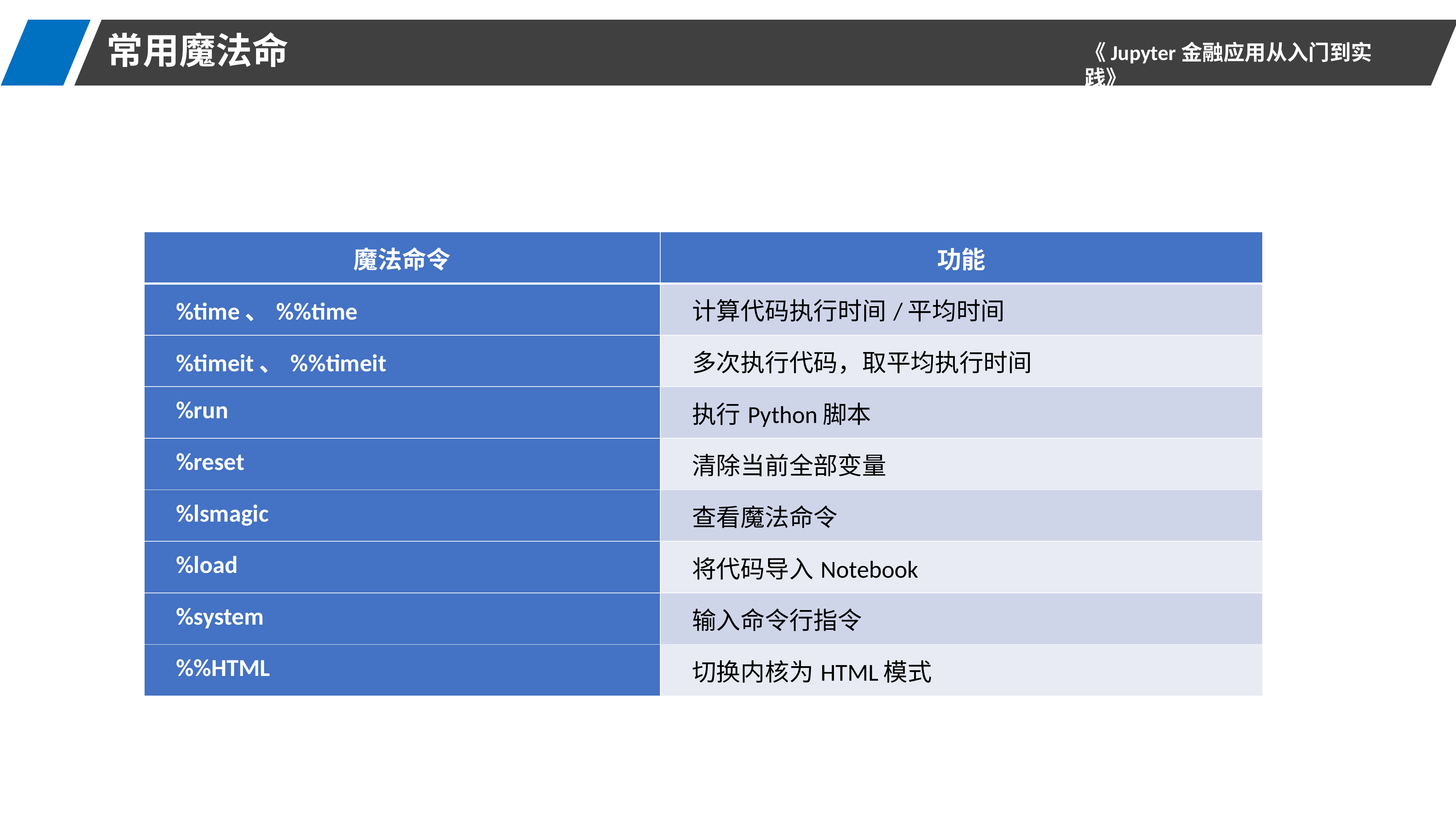

常用魔法命
| 魔法命令 | 功能 |
| --- | --- |
| %time、%%time | 计算代码执行时间/平均时间 |
| %timeit、%%timeit | 多次执行代码，取平均执行时间 |
| %run | 执行Python脚本 |
| %reset | 清除当前全部变量 |
| %lsmagic | 查看魔法命令 |
| %load | 将代码导入Notebook |
| %system | 输入命令行指令 |
| %%HTML | 切换内核为HTML模式 |